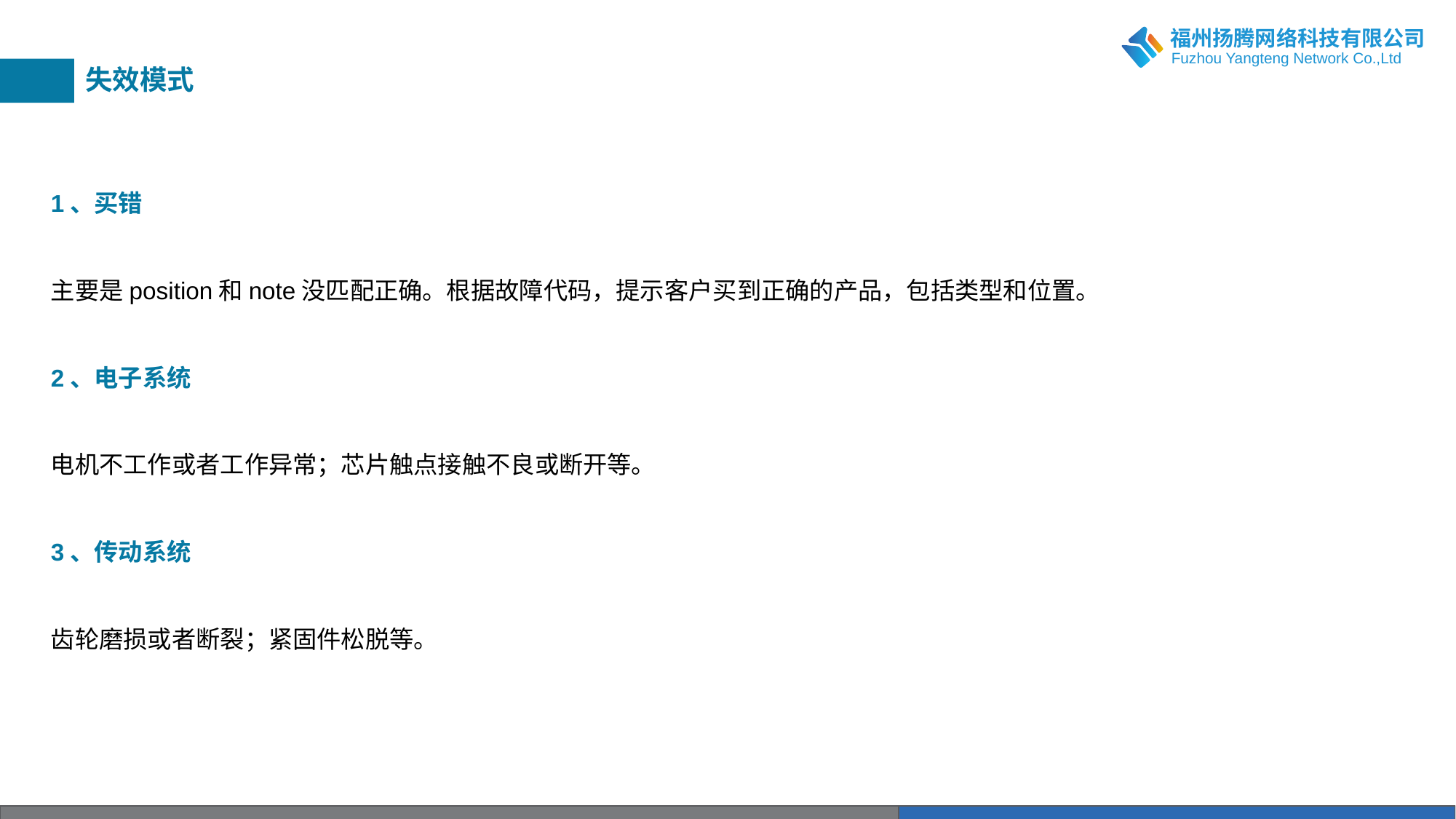

失效模式

1、买错

主要是position和note没匹配正确。根据故障代码，提示客户买到正确的产品，包括类型和位置。

2、电子系统

电机不工作或者工作异常；芯片触点接触不良或断开等。

3、传动系统

齿轮磨损或者断裂；紧固件松脱等。